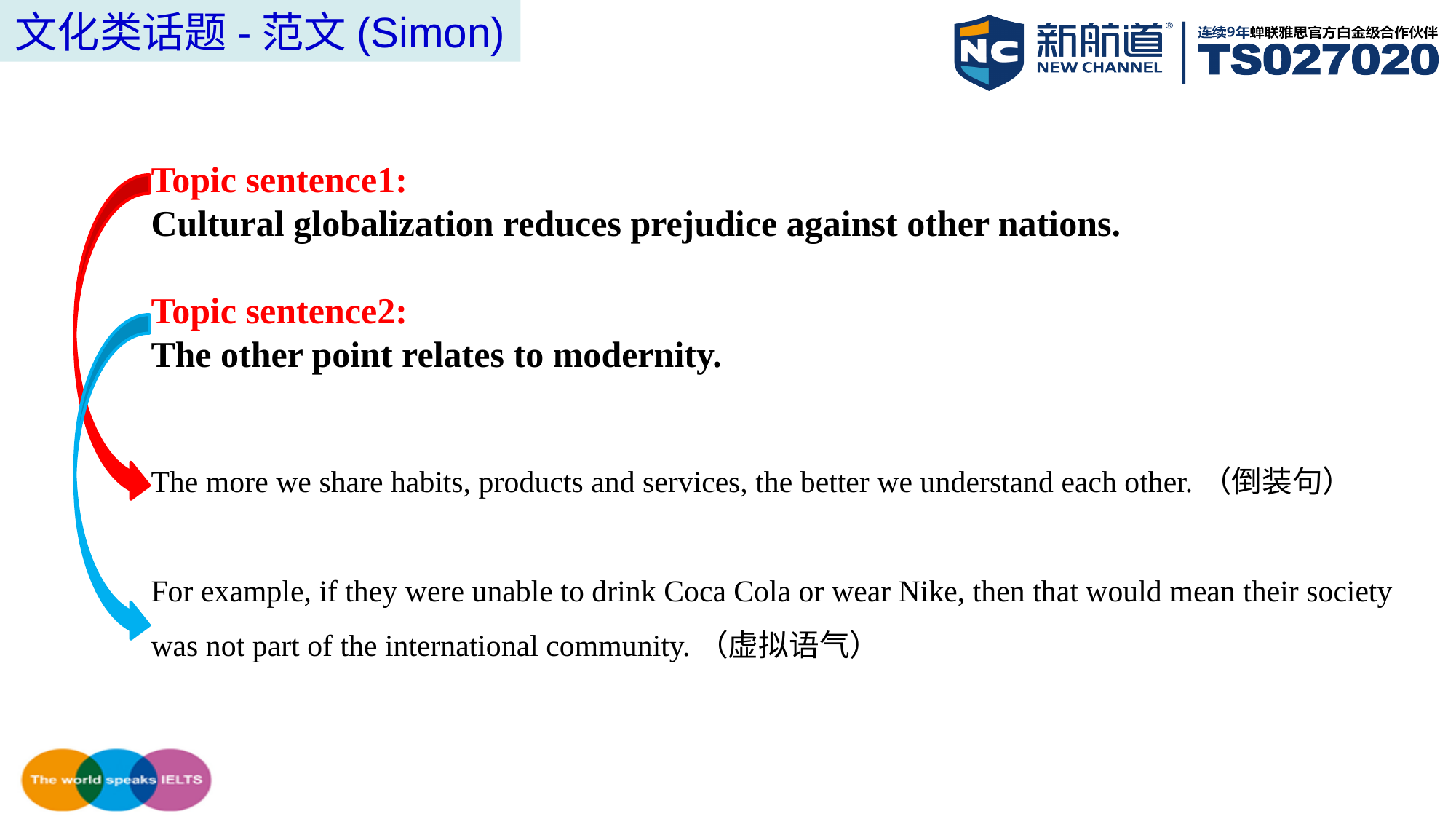

文化类话题-范文(Simon)
Topic sentence1:
Cultural globalization reduces prejudice against other nations.

Topic sentence2:
The other point relates to modernity.

The more we share habits, products and services, the better we understand each other.（倒装句）

For example, if they were unable to drink Coca Cola or wear Nike, then that would mean their society was not part of the international community.（虚拟语气）